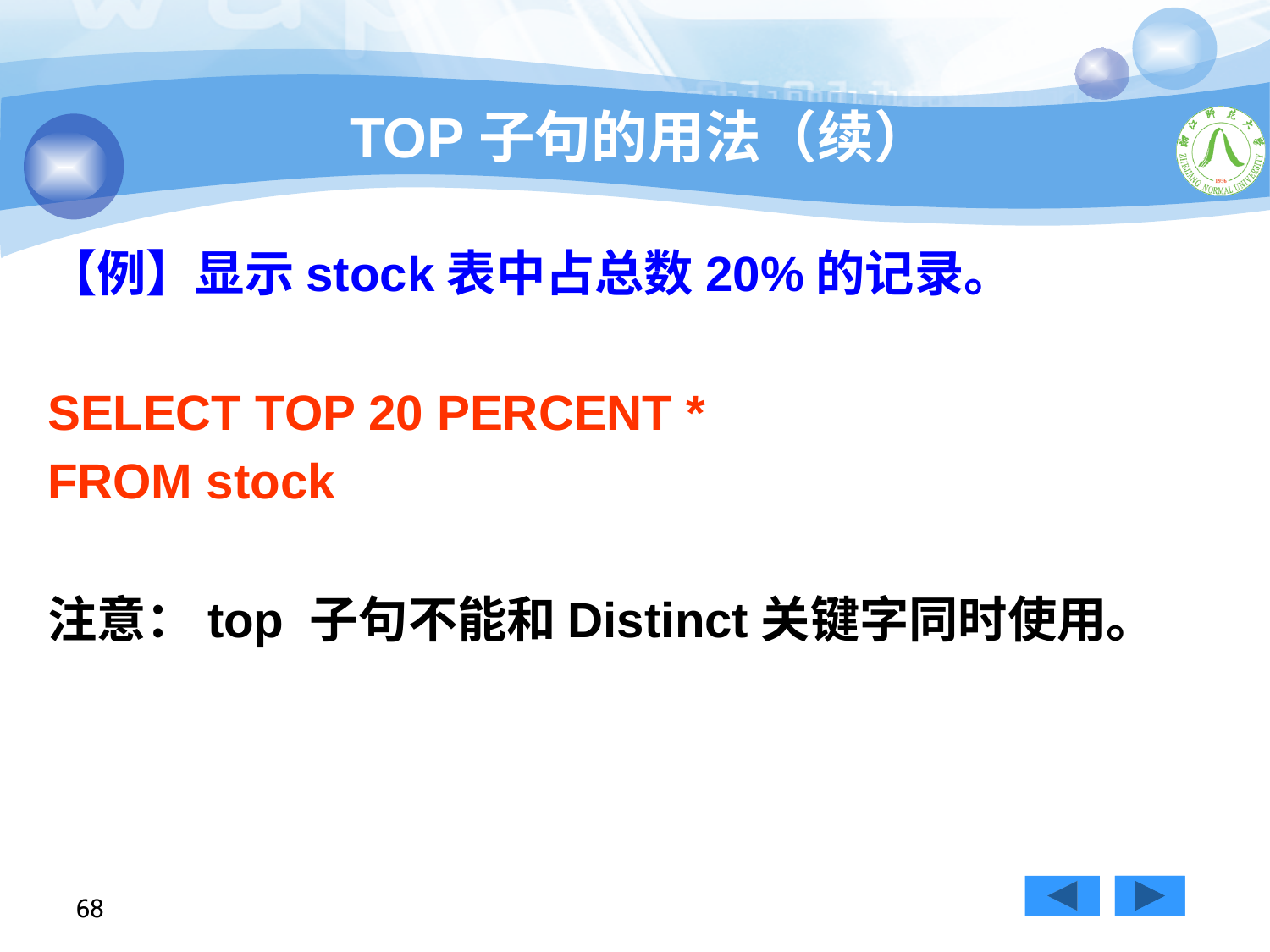

# TOP子句的用法（续）
【例】显示stock表中占总数20%的记录。

SELECT TOP 20 PERCENT *
FROM stock

注意：top 子句不能和Distinct关键字同时使用。
68